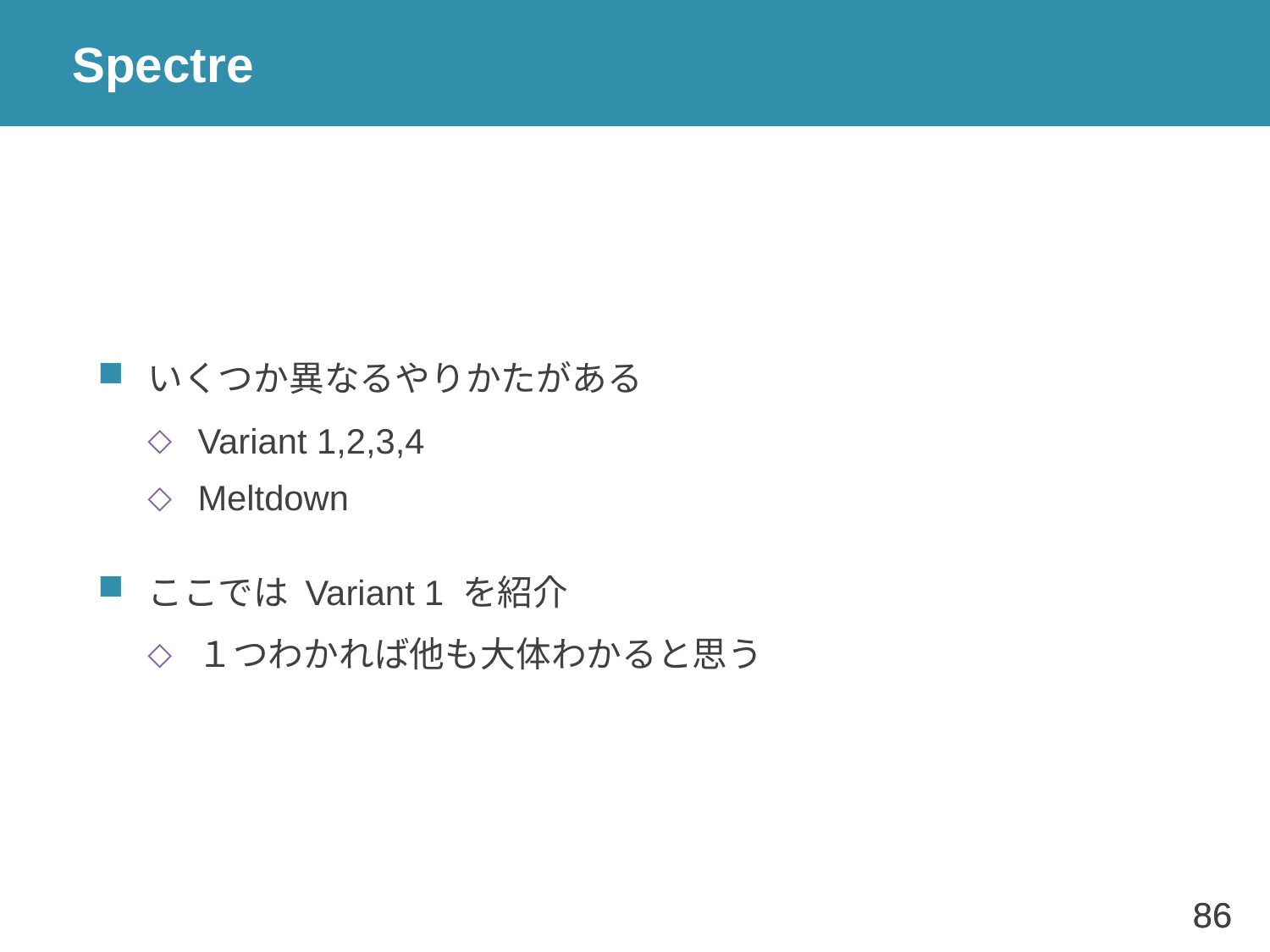

# Spectre
いくつか異なるやりかたがある
Variant 1,2,3,4
Meltdown
ここでは Variant 1 を紹介
１つわかれば他も大体わかると思う